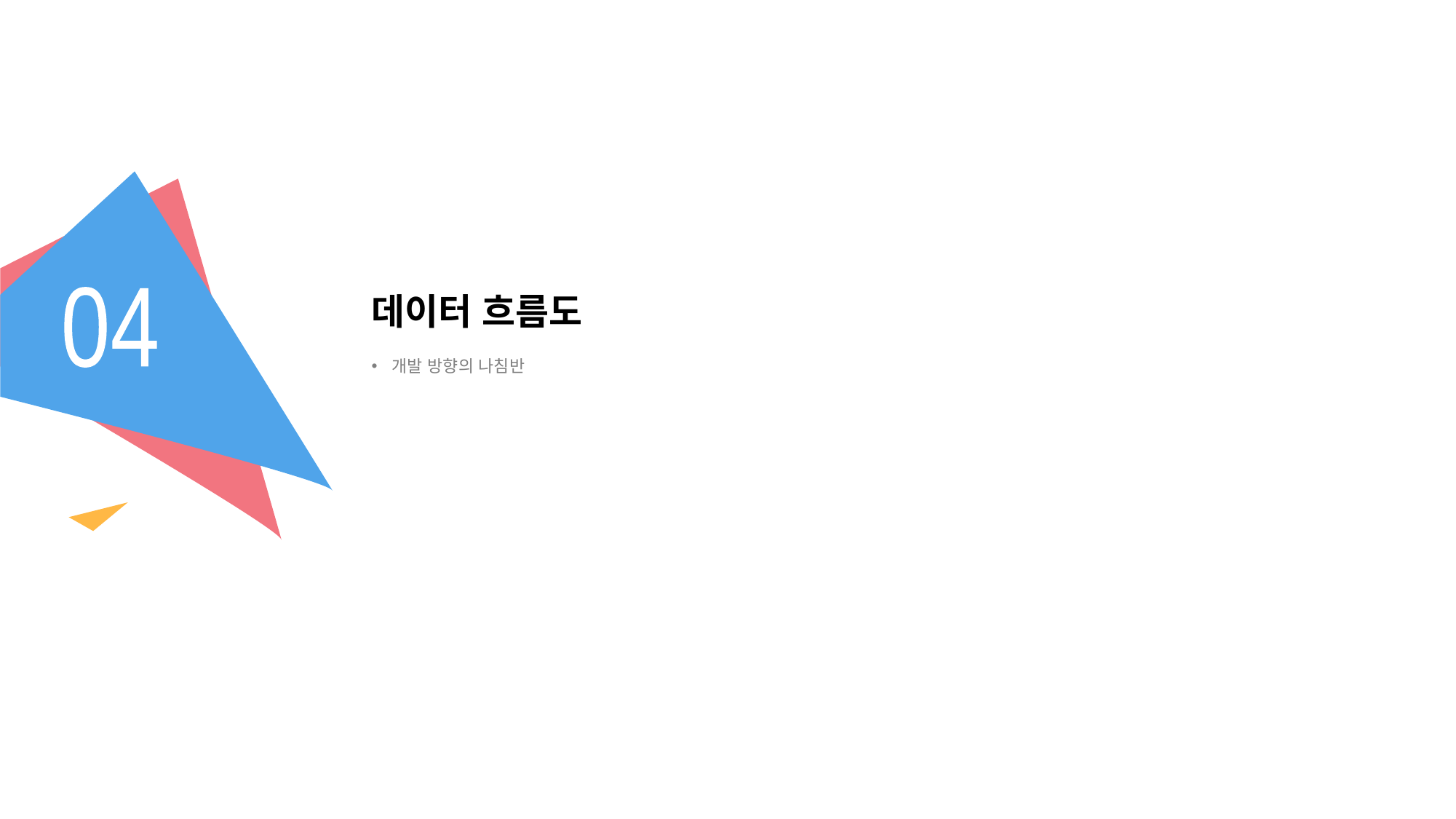

# 데이터 흐름도
04
개발 방향의 나침반